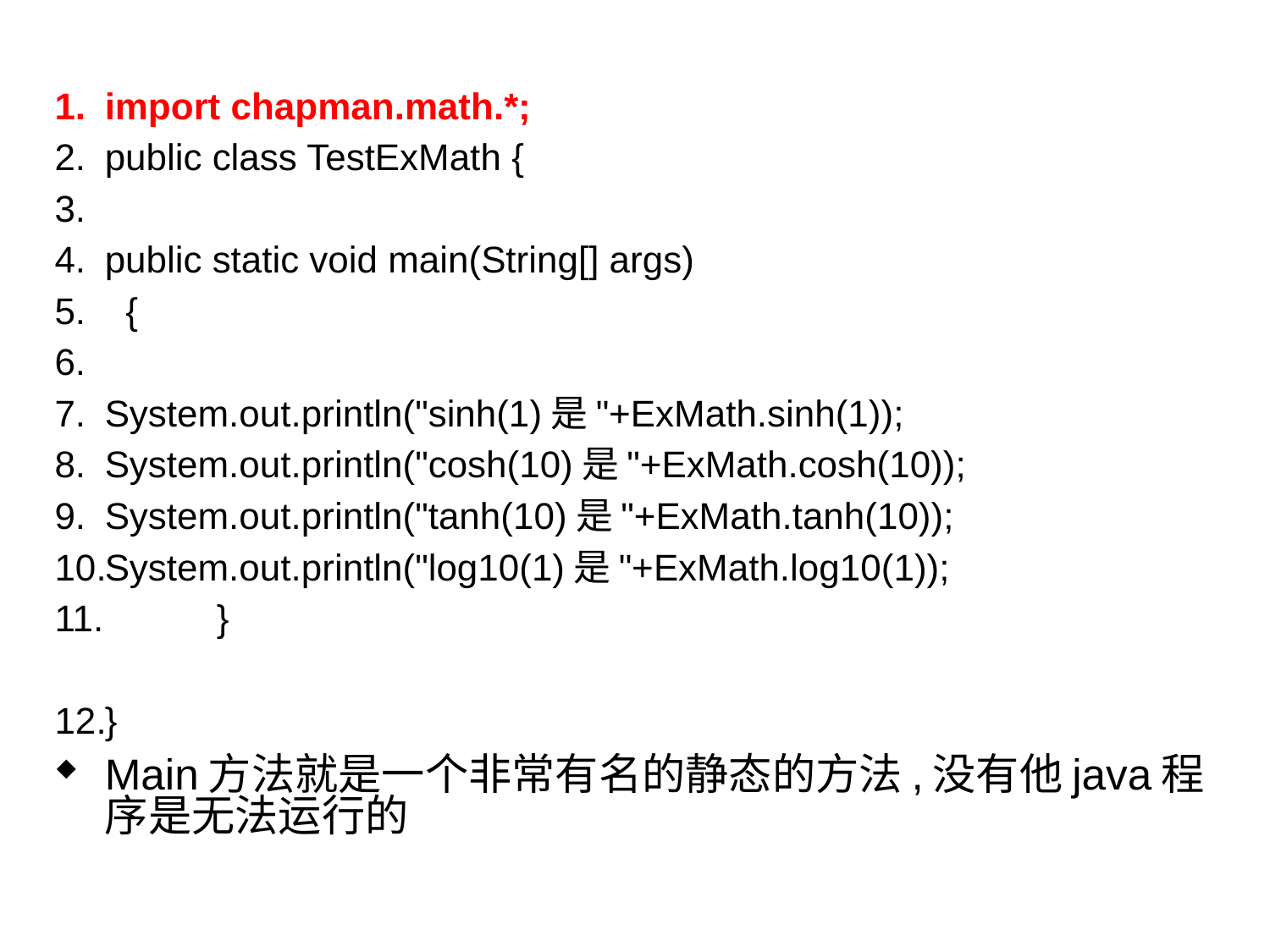

import chapman.math.*;
public class TestExMath {

public static void main(String[] args)
  {

System.out.println("sinh(1)是"+ExMath.sinh(1));
System.out.println("cosh(10)是"+ExMath.cosh(10));
System.out.println("tanh(10)是"+ExMath.tanh(10));
System.out.println("log10(1)是"+ExMath.log10(1));
	}

}
Main方法就是一个非常有名的静态的方法,没有他java程序是无法运行的